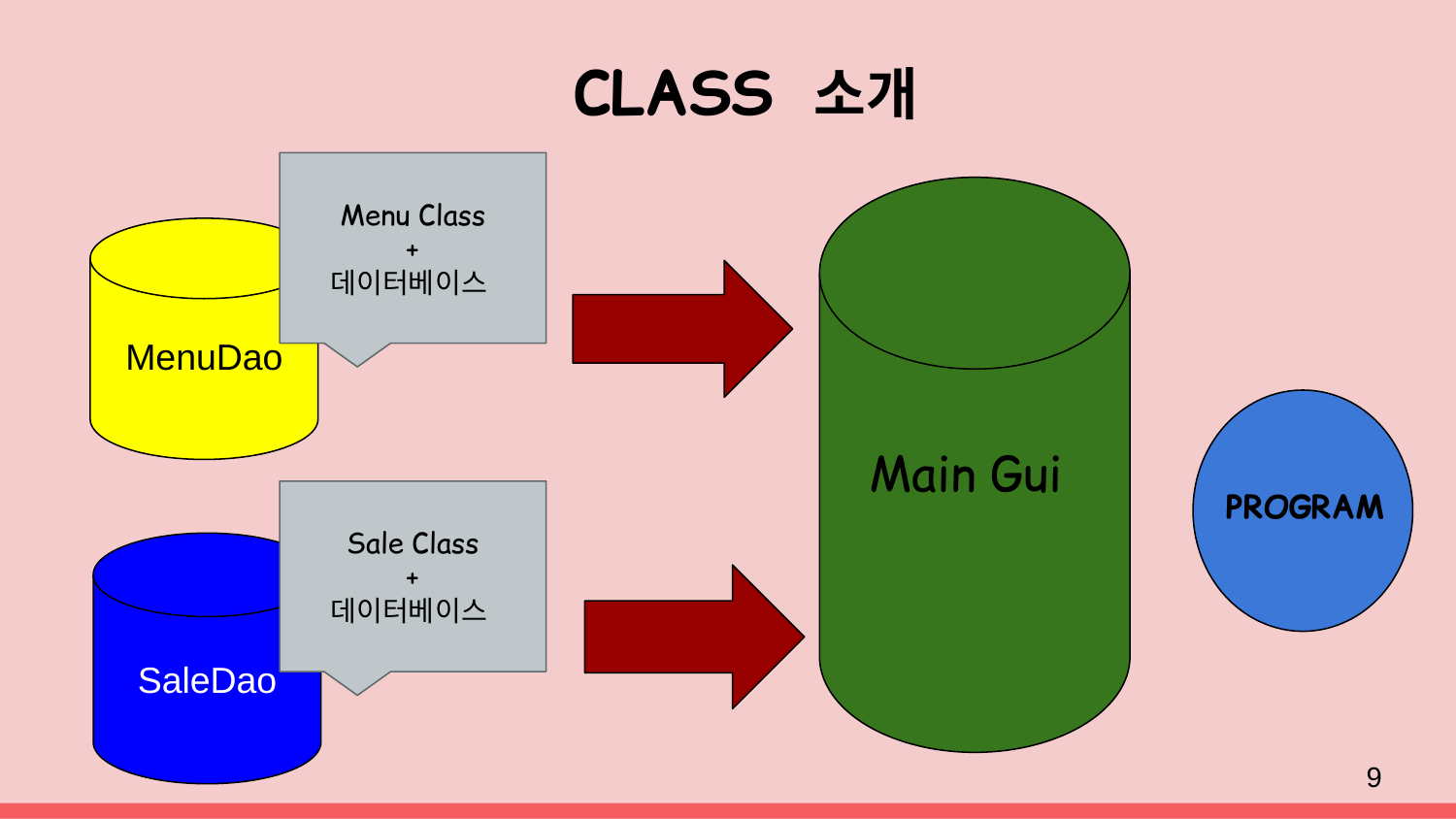

CLASS 소개

Menu Class
 +
데이터베이스

MenuDao

Main Gui

 PROGRAM

Sale Class
 +
데이터베이스

SaleDao

9